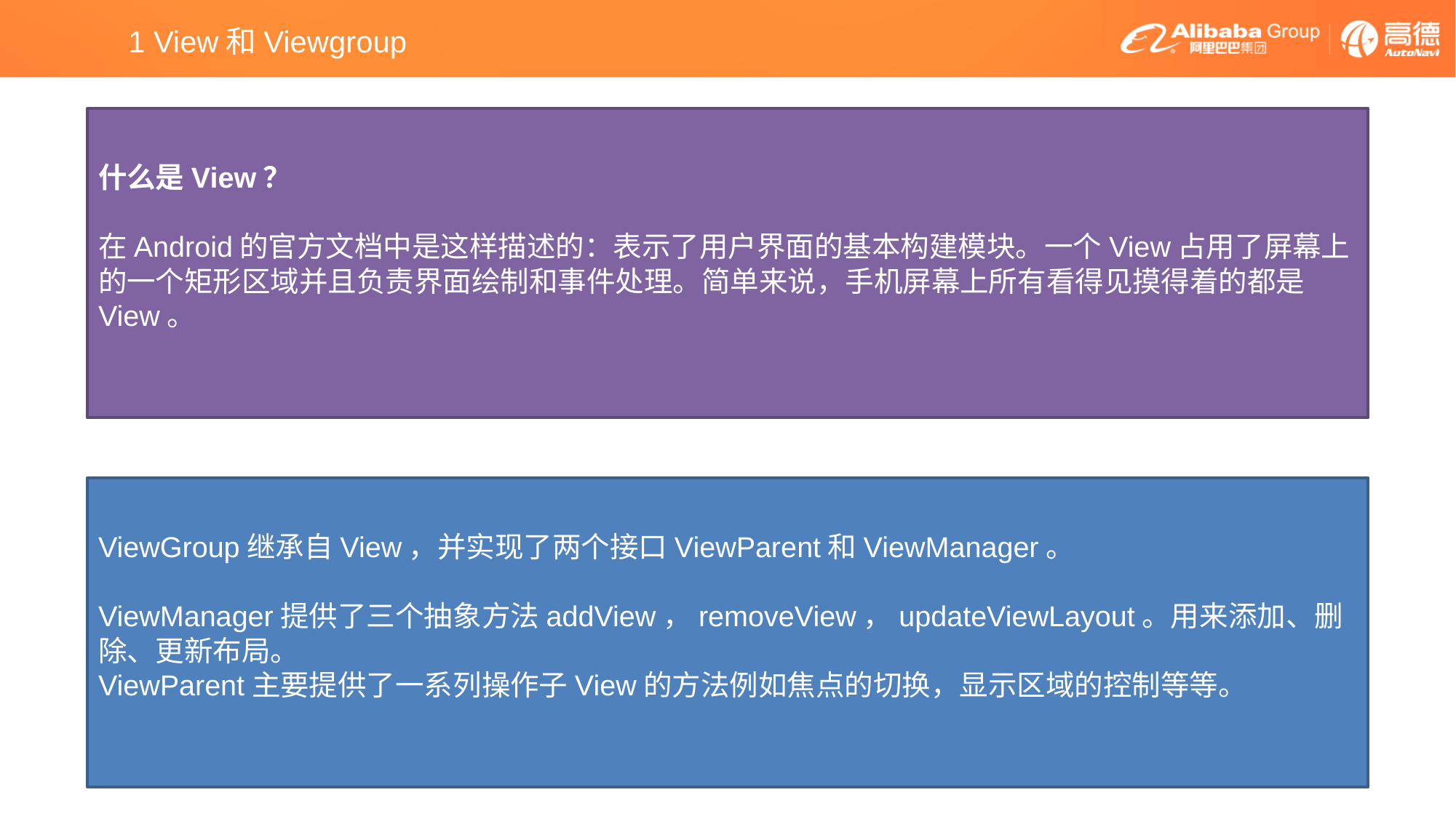

1 View和Viewgroup
什么是View？

在Android的官方文档中是这样描述的：表示了用户界面的基本构建模块。一个View占用了屏幕上的一个矩形区域并且负责界面绘制和事件处理。简单来说，手机屏幕上所有看得见摸得着的都是View。

ViewGroup继承自View，并实现了两个接口ViewParent和ViewManager。

ViewManager提供了三个抽象方法addView，removeView，updateViewLayout。用来添加、删除、更新布局。
ViewParent主要提供了一系列操作子View的方法例如焦点的切换，显示区域的控制等等。